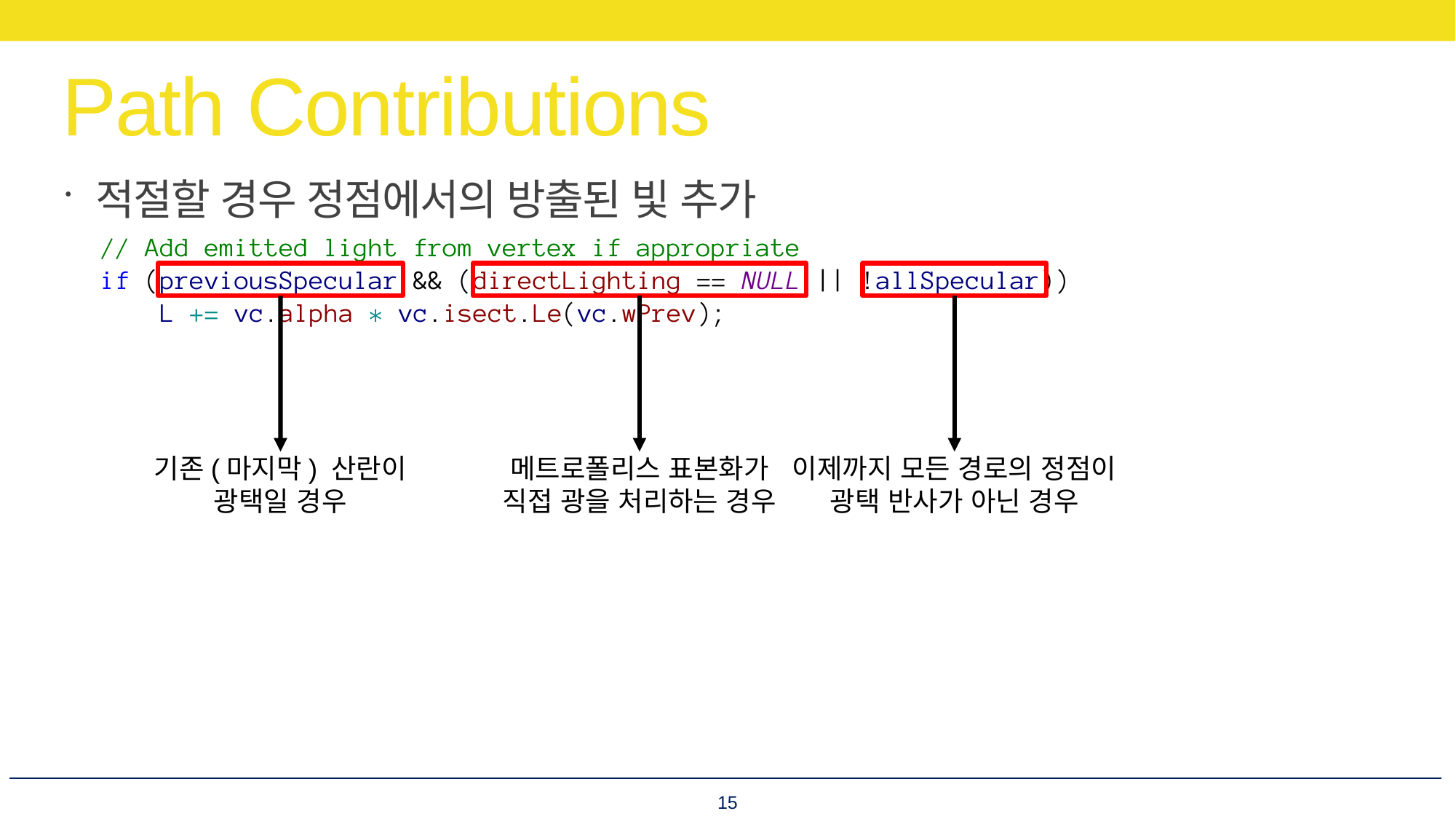

# Path Contributions
적절할 경우 정점에서의 방출된 빛 추가
// Add emitted light from vertex if appropriate
if (previousSpecular && (directLighting == NULL || !allSpecular))
    L += vc.alpha * vc.isect.Le(vc.wPrev);

기존(마지막) 산란이
광택일 경우
메트로폴리스 표본화가
직접 광을 처리하는 경우
이제까지 모든 경로의 정점이
광택 반사가 아닌 경우
15